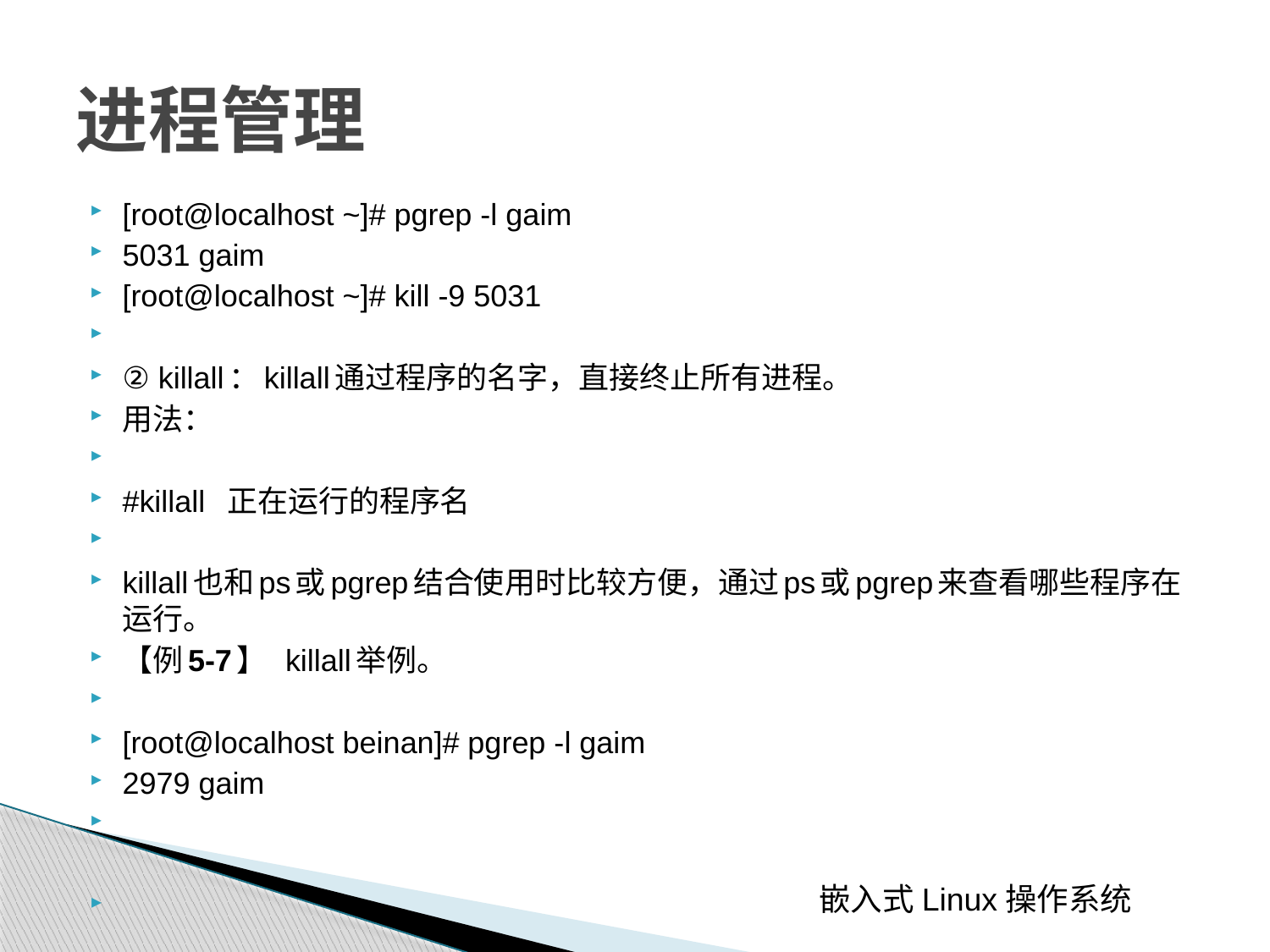

# 进程管理
[root@localhost ~]# pgrep -l gaim
5031 gaim
[root@localhost ~]# kill -9 5031

② killall：killall通过程序的名字，直接终止所有进程。
用法：

#killall  正在运行的程序名

killall也和ps或pgrep结合使用时比较方便，通过ps或pgrep来查看哪些程序在运行。
【例5-7】  killall举例。

[root@localhost beinan]# pgrep -l gaim
2979 gaim

         嵌入式Linux操作系统